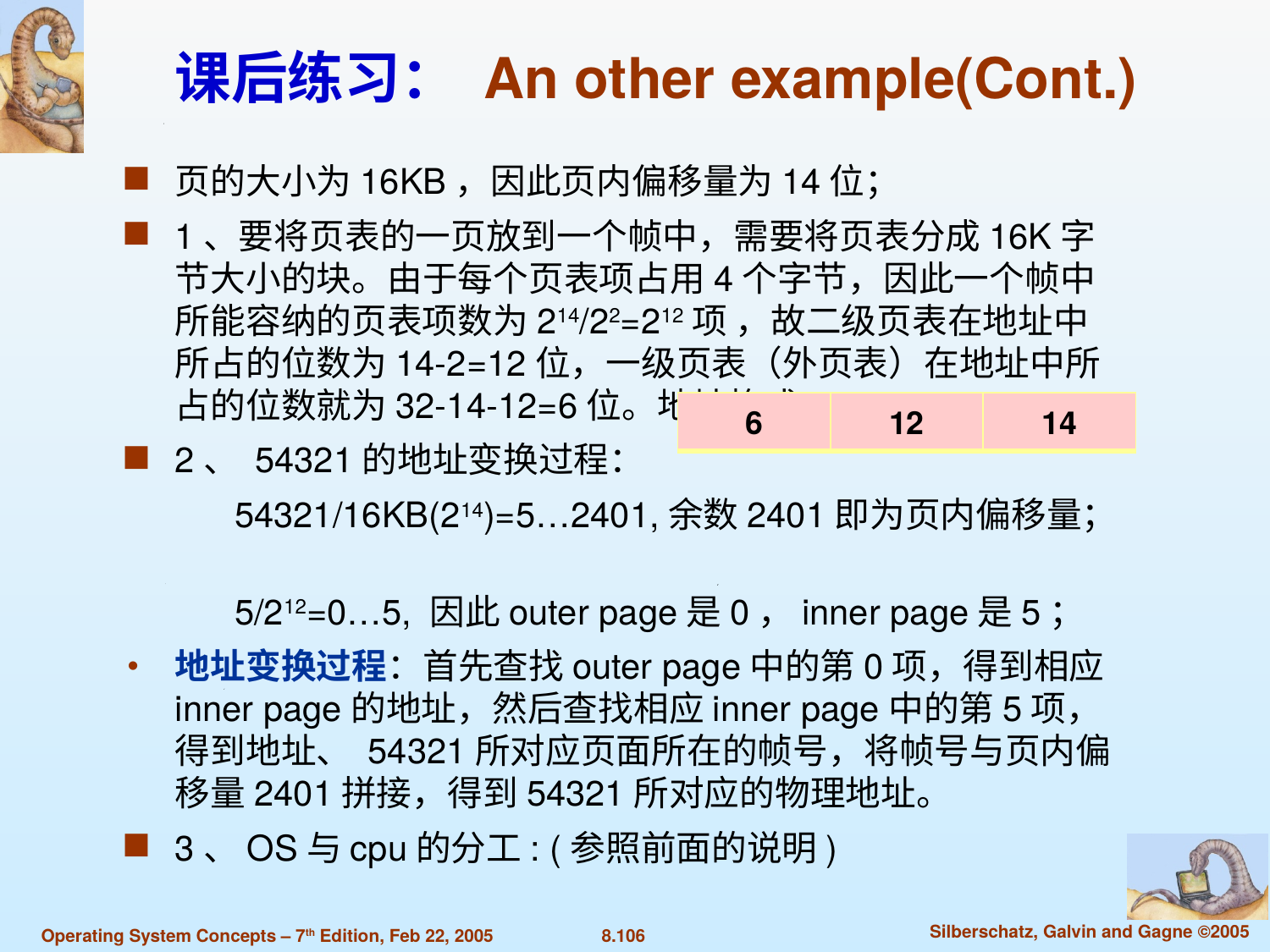

# 课后练习： An other example(Cont.)
页的大小为16KB，因此页内偏移量为14位；
1、要将页表的一页放到一个帧中，需要将页表分成16K字节大小的块。由于每个页表项占用4个字节，因此一个帧中所能容纳的页表项数为214/22=212项 ，故二级页表在地址中所占的位数为14-2=12位，一级页表（外页表）在地址中所占的位数就为32-14-12=6位。地址格式：
2、 54321的地址变换过程：
           54321/16KB(214)=5…2401,余数2401即为页内偏移量；
           5/212=0…5, 因此outer page是0，inner page是5；
地址变换过程：首先查找outer page中的第0项，得到相应inner page的地址，然后查找相应inner page中的第5项，得到地址、 54321所对应页面所在的帧号，将帧号与页内偏移量2401拼接，得到54321所对应的物理地址。
3、OS与cpu的分工: (参照前面的说明)
| 6 | 12 | 14 |
| --- | --- | --- |